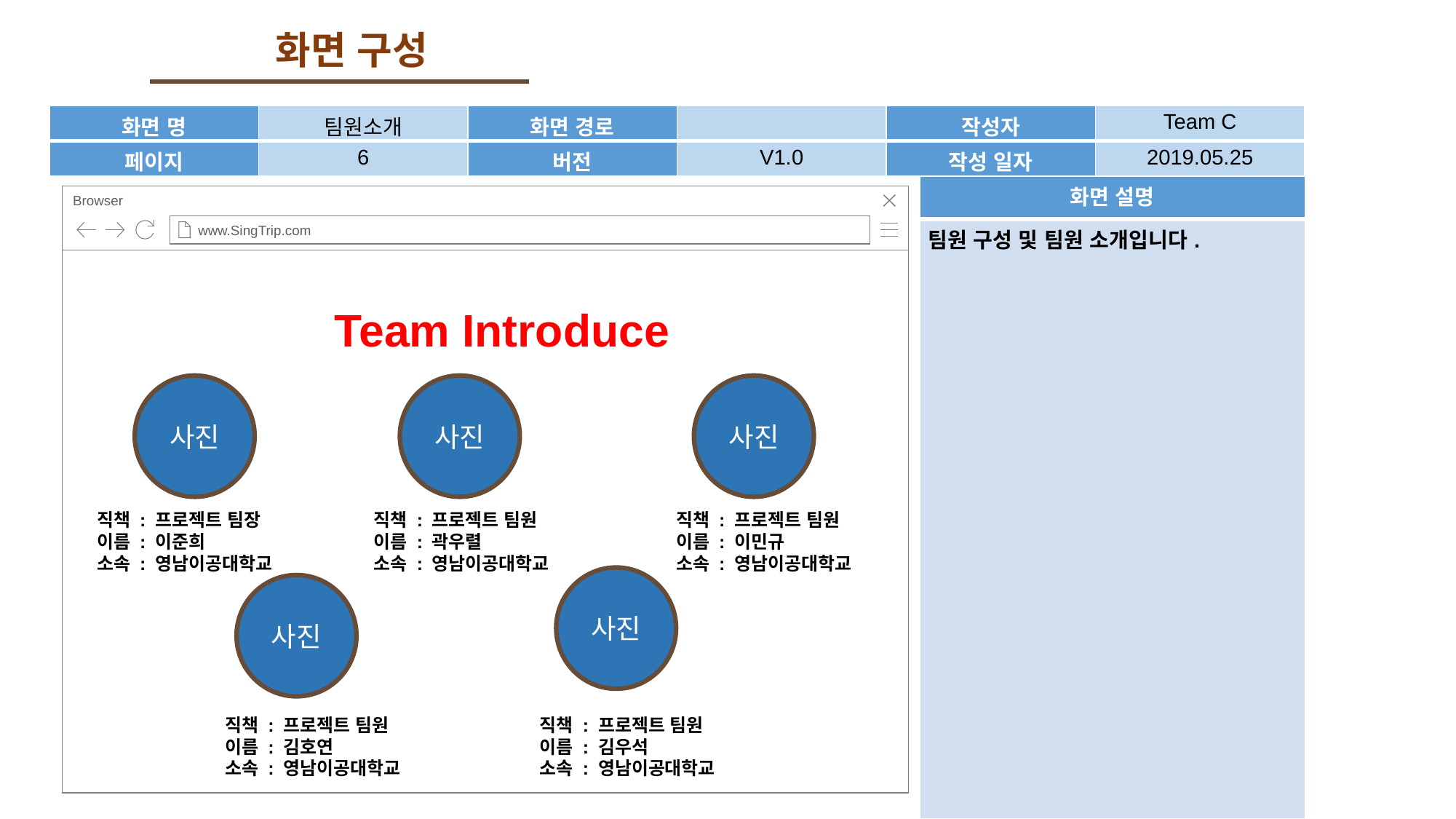

화면 구성
| 화면 명 | 팀원소개 | 화면 경로 |  | 작성자 | Team C |
| --- | --- | --- | --- | --- | --- |
| 페이지 | 6 | 버전 | V1.0 | 작성 일자 | 2019.05.25 |
| 화면 설명 |
| --- |
| 팀원 구성 및 팀원 소개입니다. |
Browser

www.SingTrip.com

  Team Introduce
사진
사진
사진
직책 : 프로젝트 팀장
이름 : 이준희
소속 : 영남이공대학교
직책 : 프로젝트 팀원
이름 : 곽우렬
소속 : 영남이공대학교
직책 : 프로젝트 팀원
이름 : 이민규
소속 : 영남이공대학교
사진
사진
직책 : 프로젝트 팀원
이름 : 김호연
소속 : 영남이공대학교
직책 : 프로젝트 팀원
이름 : 김우석
소속 : 영남이공대학교